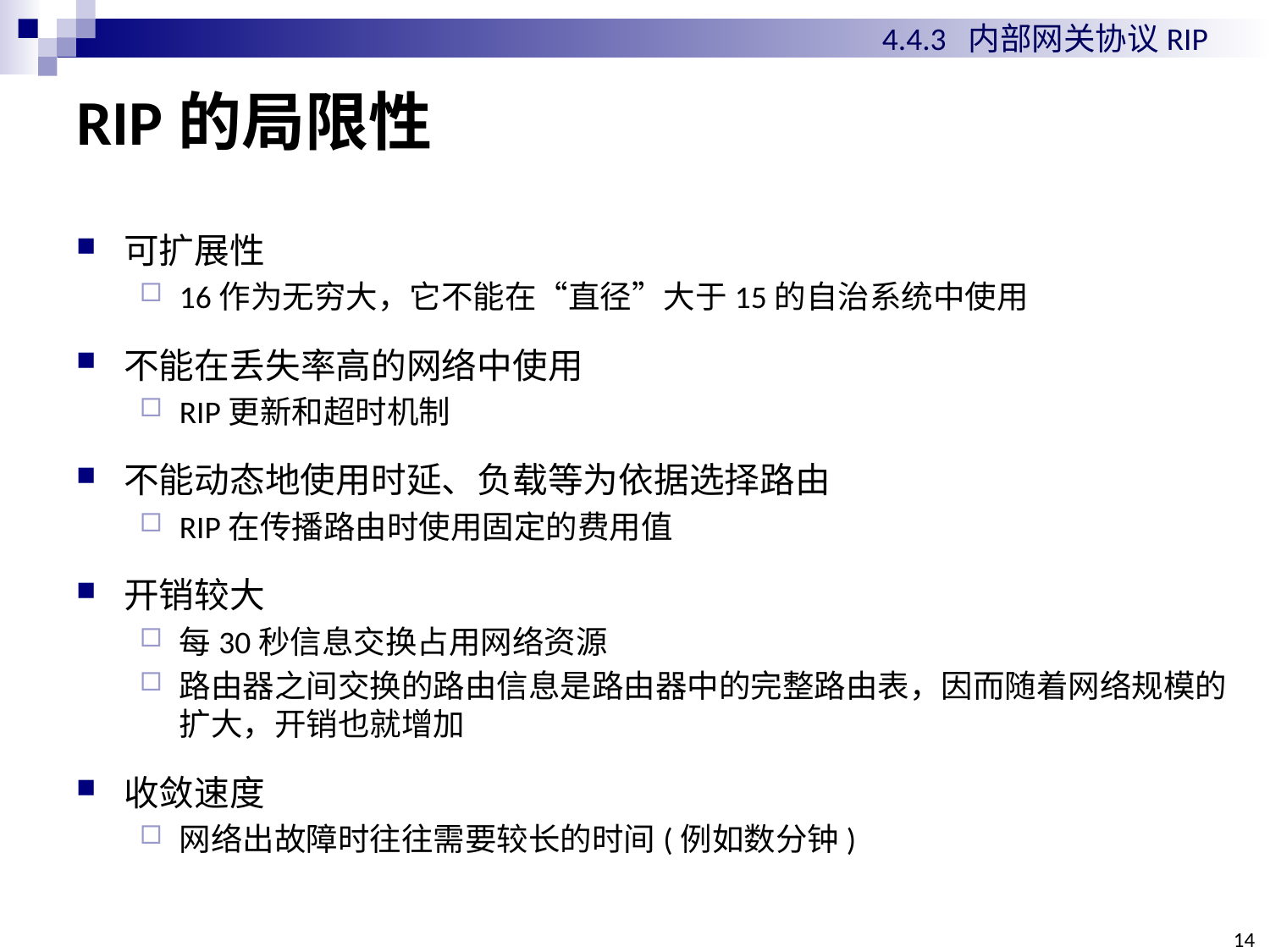

4.4.3  内部网关协议RIP
# RIP的局限性
可扩展性
16作为无穷大，它不能在“直径”大于15的自治系统中使用
不能在丢失率高的网络中使用
RIP更新和超时机制
不能动态地使用时延、负载等为依据选择路由
RIP在传播路由时使用固定的费用值
开销较大
每30秒信息交换占用网络资源
路由器之间交换的路由信息是路由器中的完整路由表，因而随着网络规模的扩大，开销也就增加
收敛速度
网络出故障时往往需要较长的时间(例如数分钟)
14